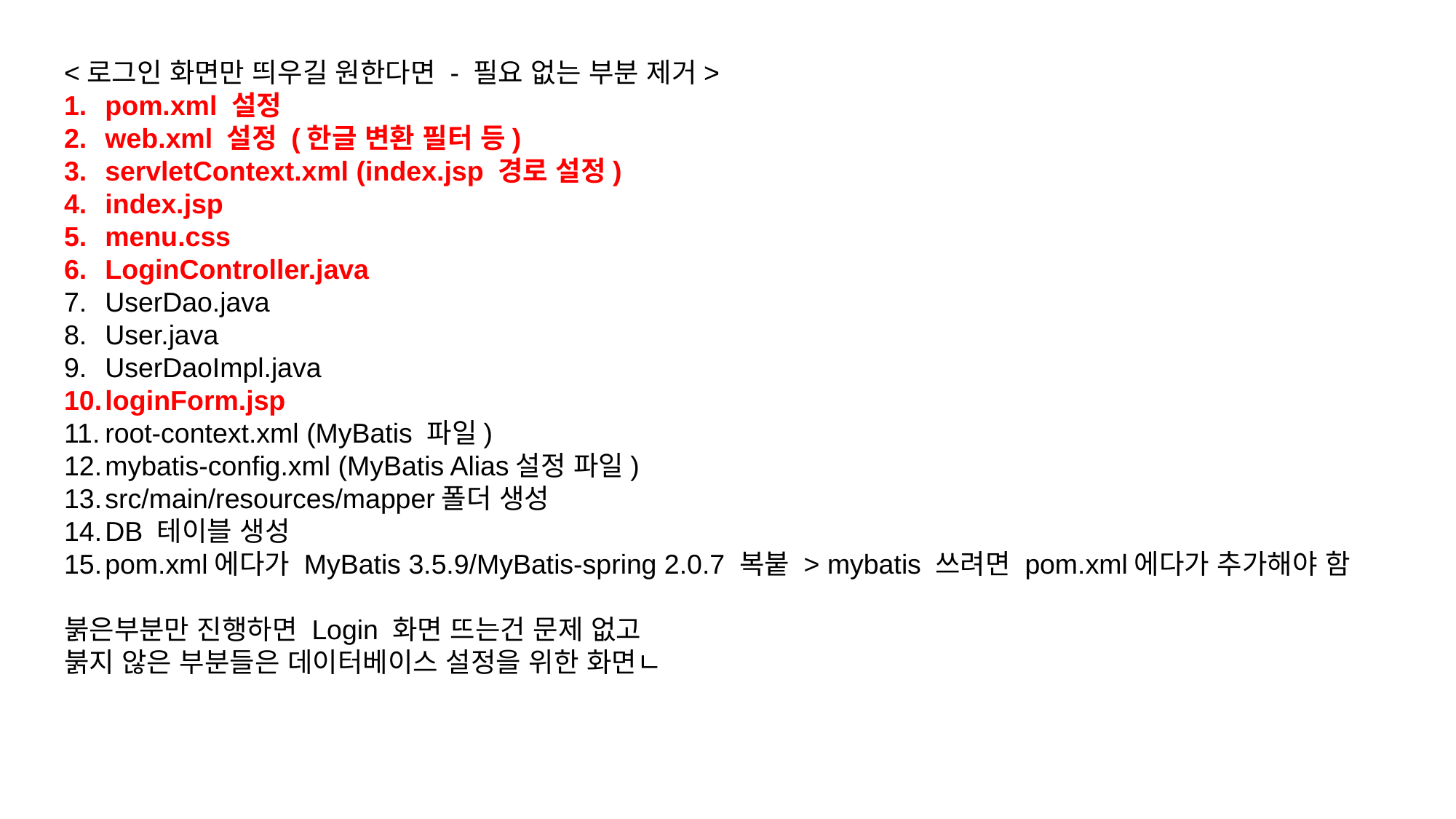

<로그인 화면만 띄우길 원한다면 - 필요 없는 부분 제거>
pom.xml 설정
web.xml 설정 (한글 변환 필터 등)
servletContext.xml (index.jsp 경로 설정)
index.jsp
menu.css
LoginController.java
UserDao.java
User.java
UserDaoImpl.java
loginForm.jsp
root-context.xml (MyBatis 파일)
mybatis-config.xml (MyBatis Alias설정 파일)
src/main/resources/mapper폴더 생성
DB 테이블 생성
pom.xml에다가 MyBatis 3.5.9/MyBatis-spring 2.0.7 복붙 > mybatis 쓰려면 pom.xml에다가 추가해야 함

붉은부분만 진행하면 Login 화면 뜨는건 문제 없고
붉지 않은 부분들은 데이터베이스 설정을 위한 화면ㄴ